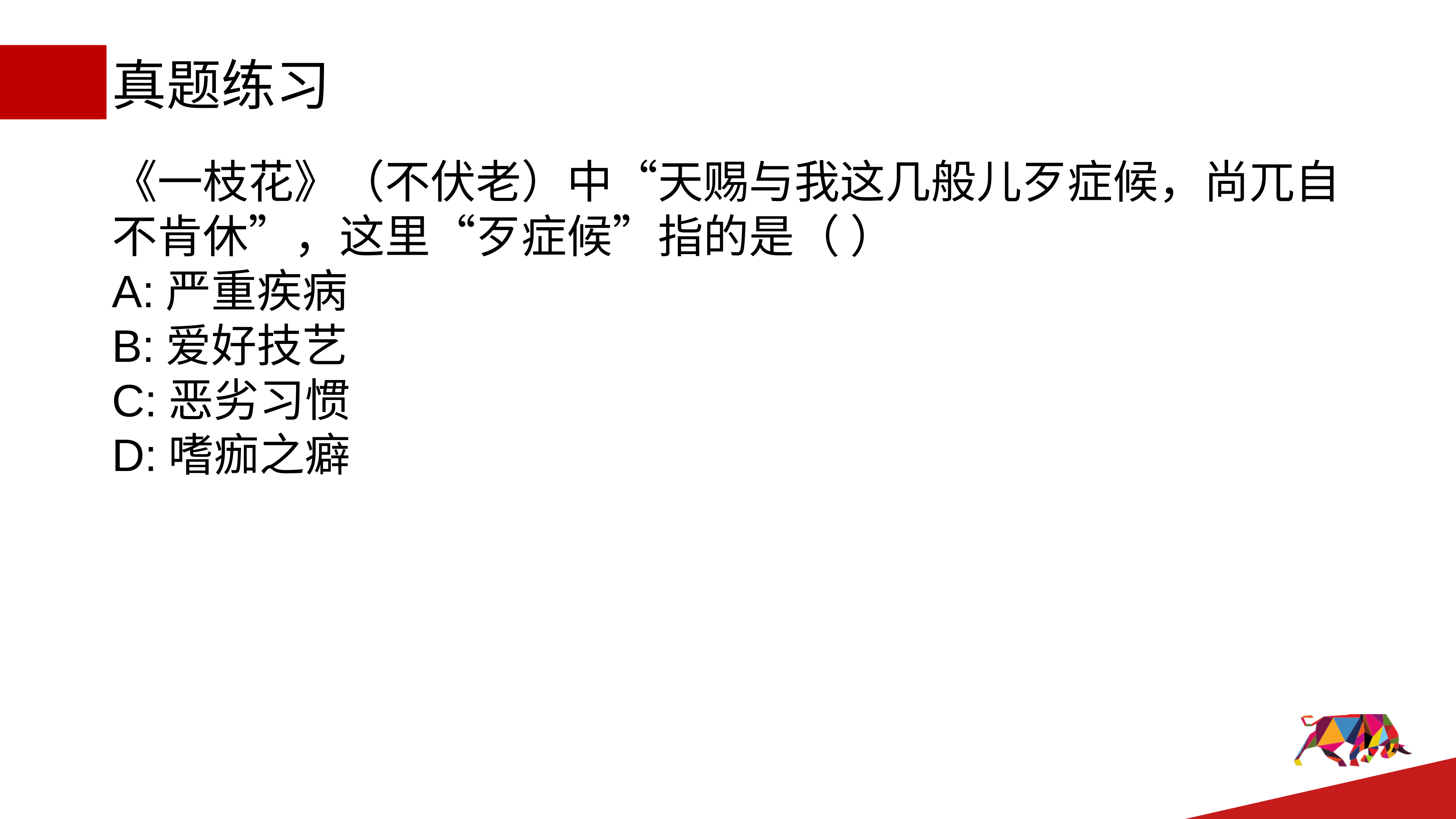

# 真题练习
《一枝花》（不伏老）中“天赐与我这几般儿歹症候，尚兀自不肯休”，这里“歹症候”指的是（ ）
A:严重疾病
B:爱好技艺
C:恶劣习惯
D:嗜痂之癖